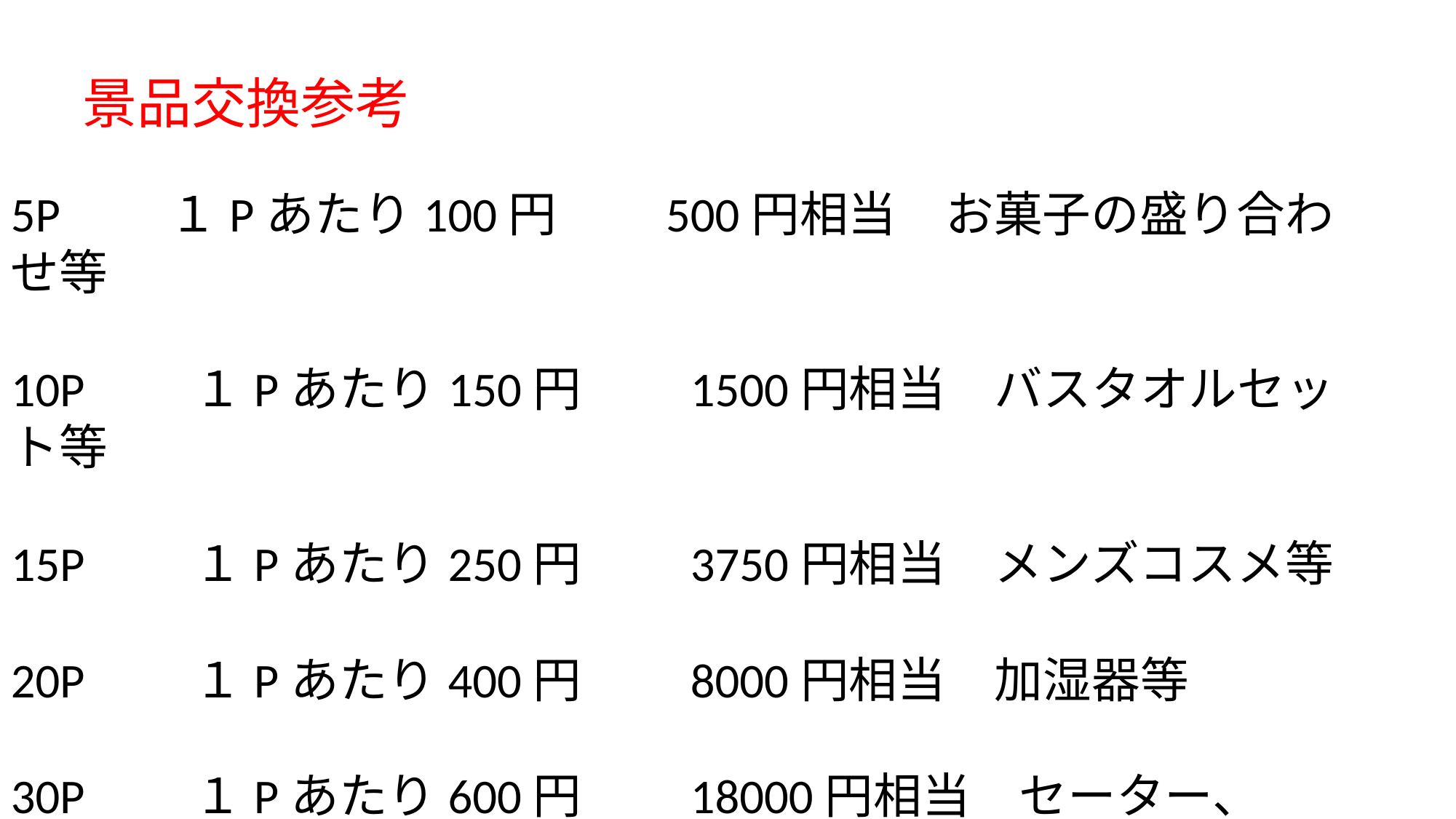

景品交換参考
5P　　１Pあたり100円　　500円相当　お菓子の盛り合わせ等

10P　　１Pあたり150円　　1500円相当　バスタオルセット等

15P　　１Pあたり250円　　3750円相当　メンズコスメ等

20P　　１Pあたり400円　　8000円相当　加湿器等

30P　　１Pあたり600円　　18000円相当　セーター、コート等